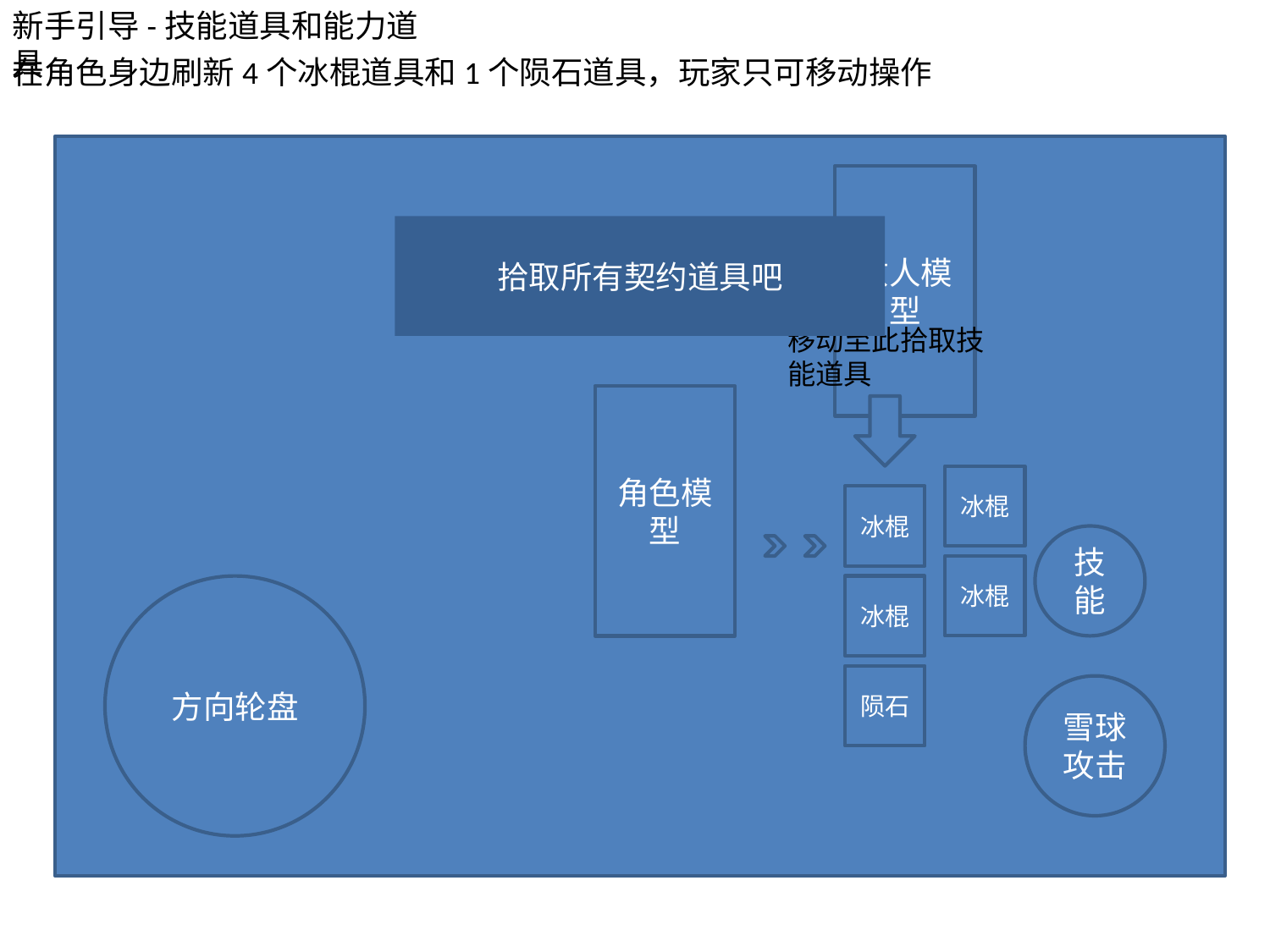

新手引导-技能道具和能力道具
在角色身边刷新4个冰棍道具和1个陨石道具，玩家只可移动操作

敌人模型
拾取所有契约道具吧
移动至此拾取技能道具
角色模型

冰棍
冰棍
技能

冰棍
方向轮盘
冰棍
陨石
雪球攻击